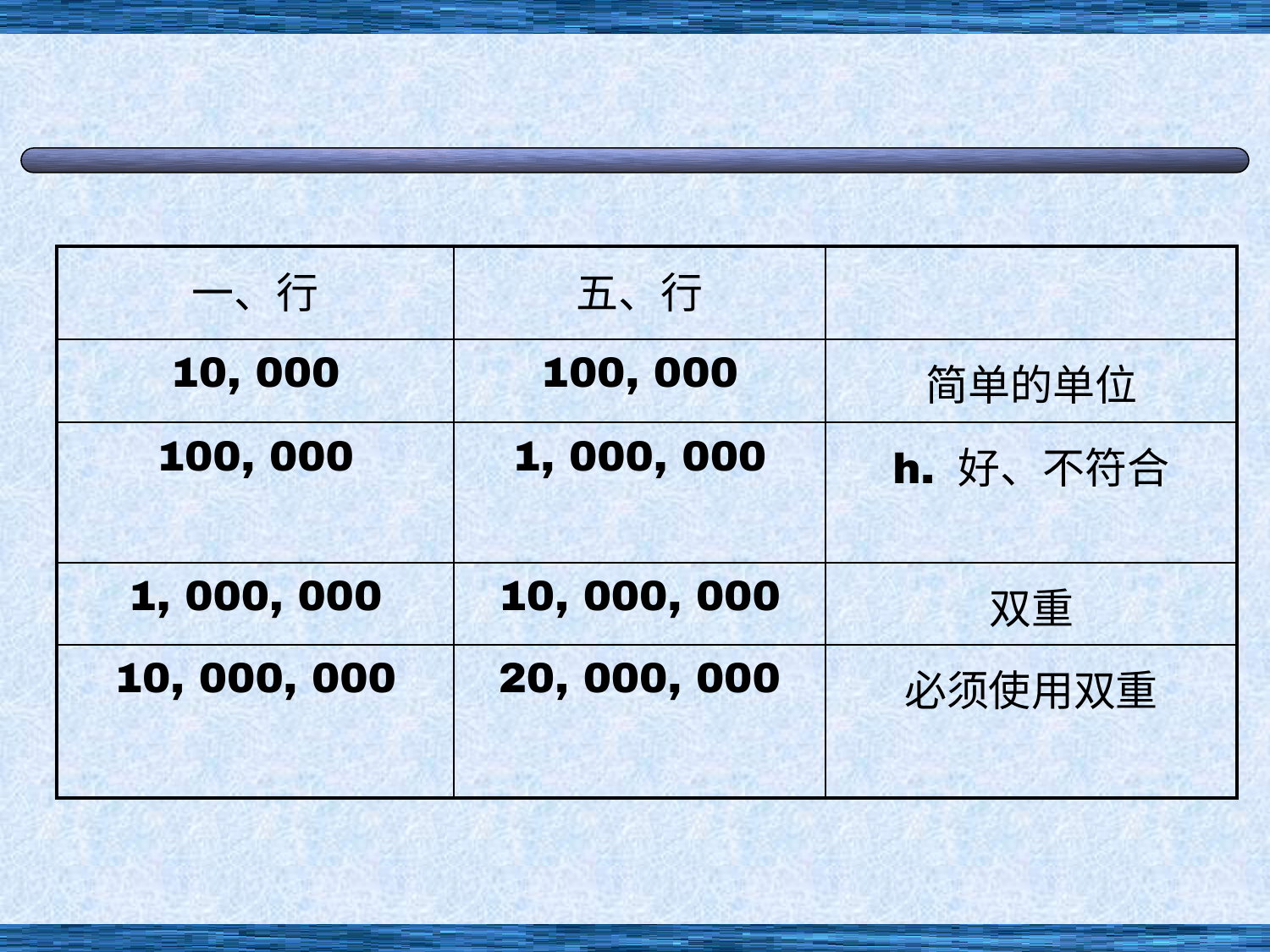

#
| 一、行 | 五、行 |  |
| --- | --- | --- |
| 10, 000 | 100, 000 | 简单的单位 |
| 100, 000 | 1, 000, 000 | h. 好、不符合 |
| 1, 000, 000 | 10, 000, 000 | 双重 |
| 10, 000, 000 | 20, 000, 000 | 必须使用双重 |